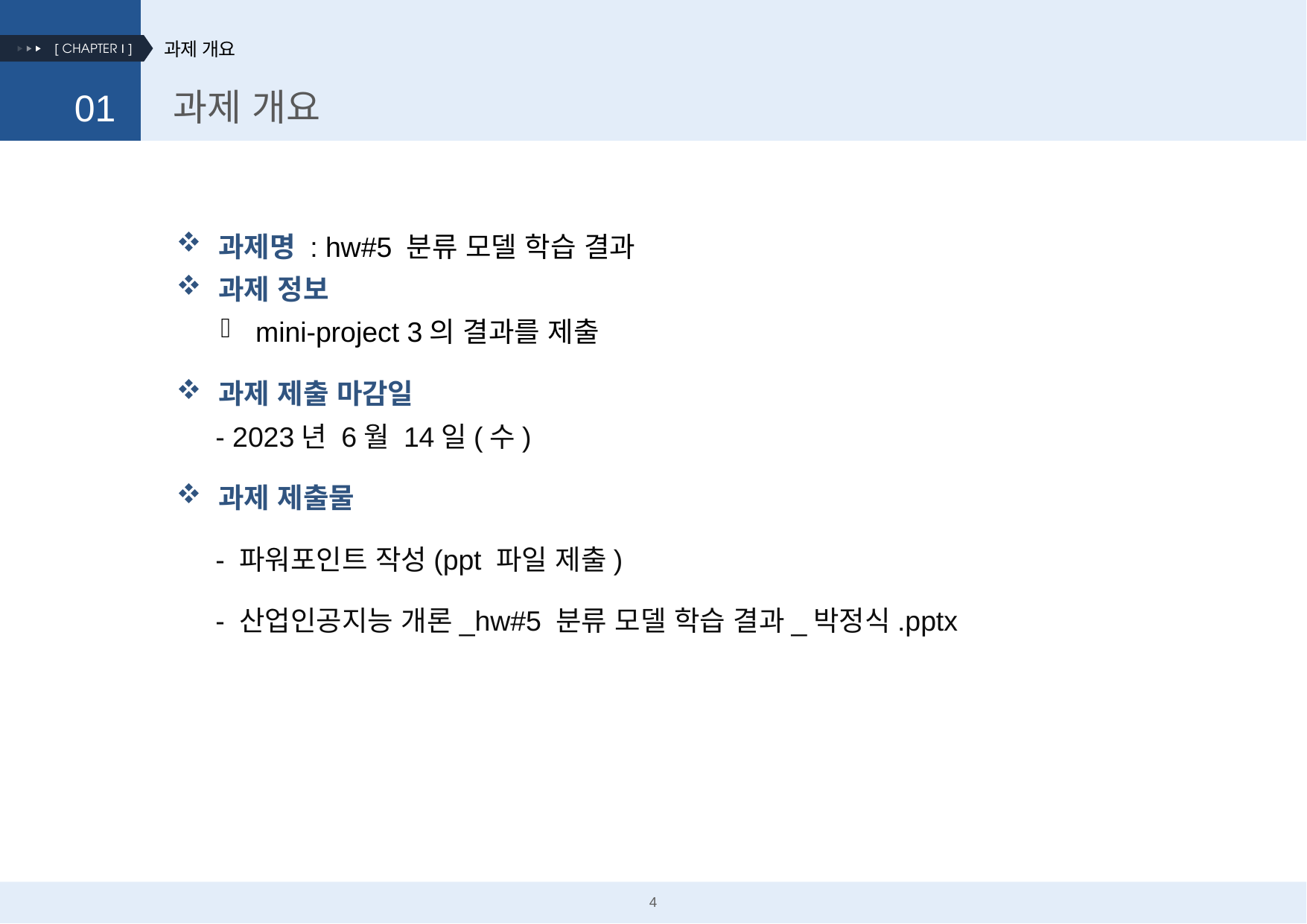

과제 개요
01
과제명 : hw#5 분류 모델 학습 결과
과제 정보
mini-project 3의 결과를 제출
과제 제출 마감일
     - 2023년 6월 14일(수)
과제 제출물
     - 파워포인트 작성(ppt 파일 제출)
     - 산업인공지능 개론_hw#5 분류 모델 학습 결과_박정식.pptx